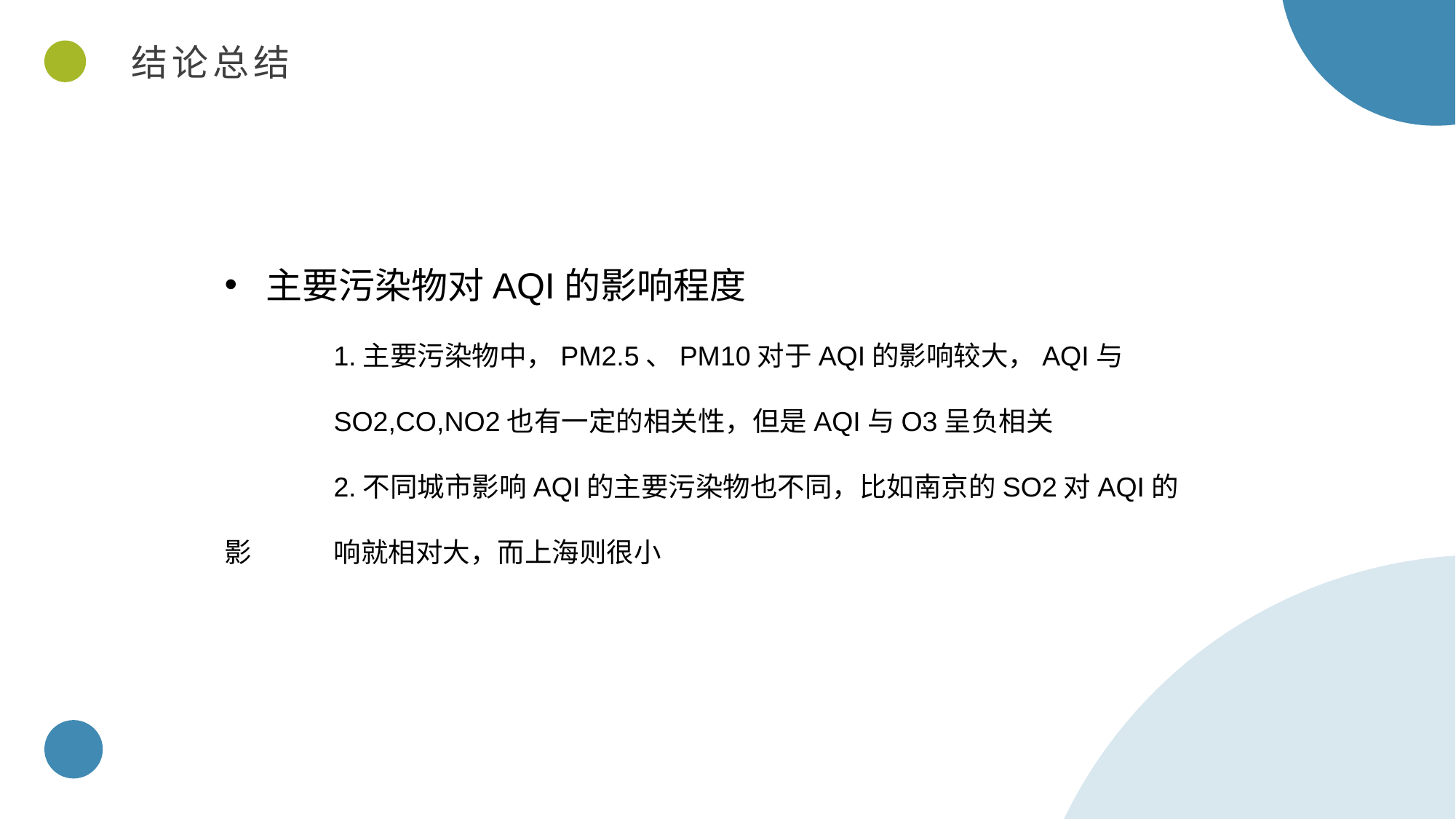

结论总结

主要污染物对AQI的影响程度
	1.主要污染物中，PM2.5、PM10对于AQI的影响较大，AQI与	SO2,CO,NO2也有一定的相关性，但是AQI与O3呈负相关
	2.不同城市影响AQI的主要污染物也不同，比如南京的SO2对AQI的影	响就相对大，而上海则很小